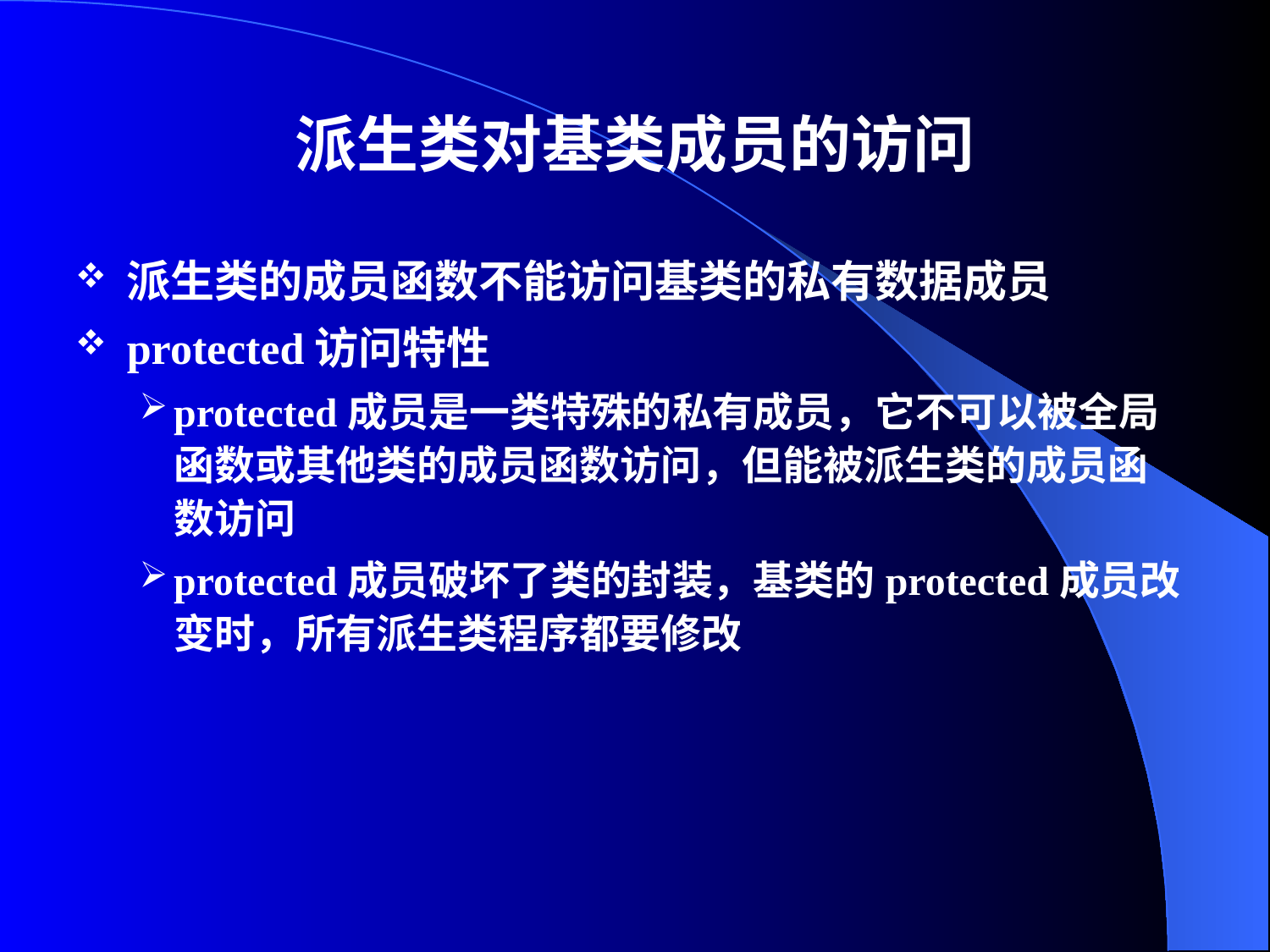

# 派生类对基类成员的访问
派生类的成员函数不能访问基类的私有数据成员
protected访问特性
protected成员是一类特殊的私有成员，它不可以被全局函数或其他类的成员函数访问，但能被派生类的成员函数访问
protected成员破坏了类的封装，基类的protected成员改变时，所有派生类程序都要修改